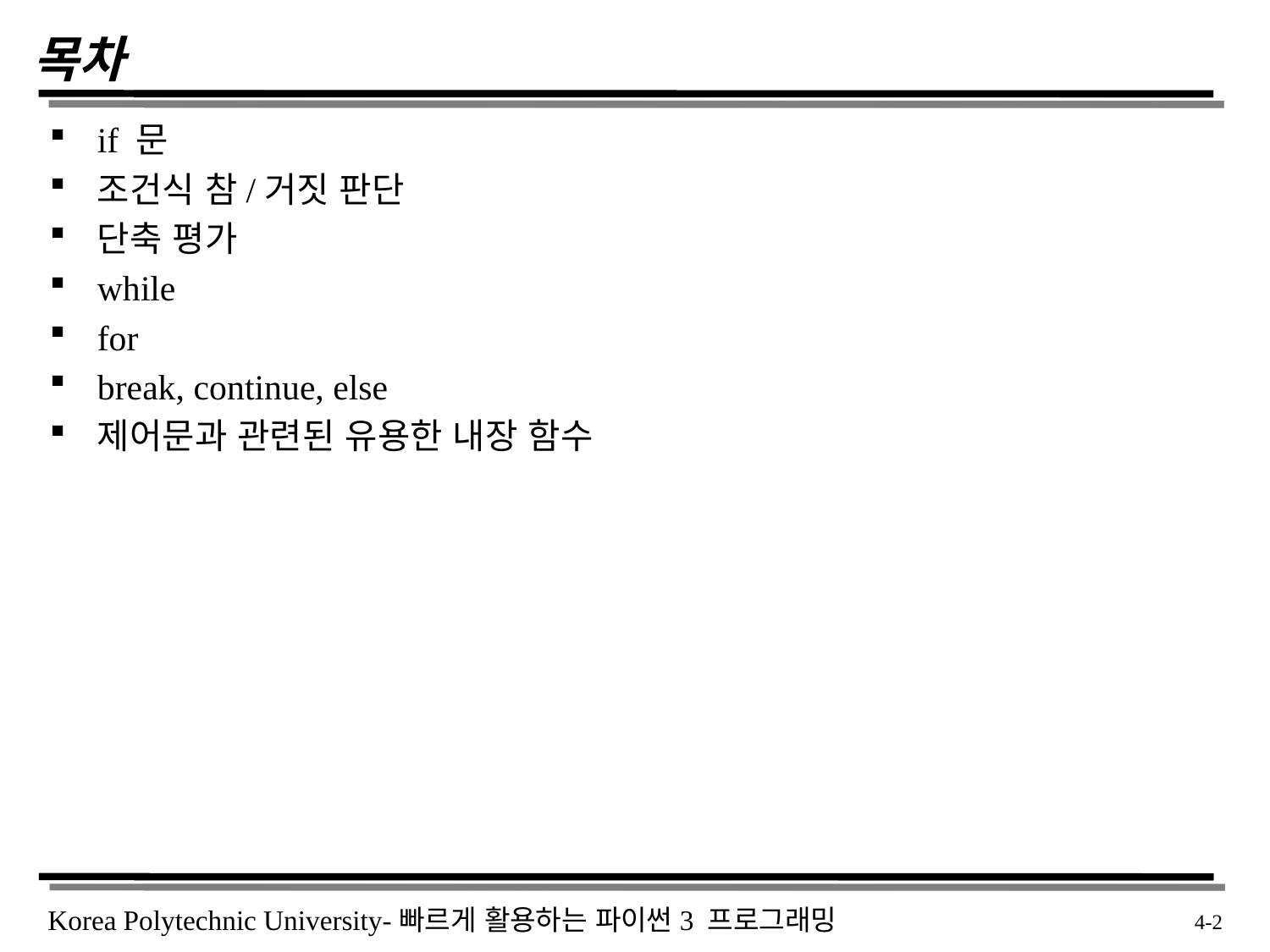

# 목차
if 문
조건식 참/거짓 판단
단축 평가
while
for
break, continue, else
제어문과 관련된 유용한 내장 함수

 4-2